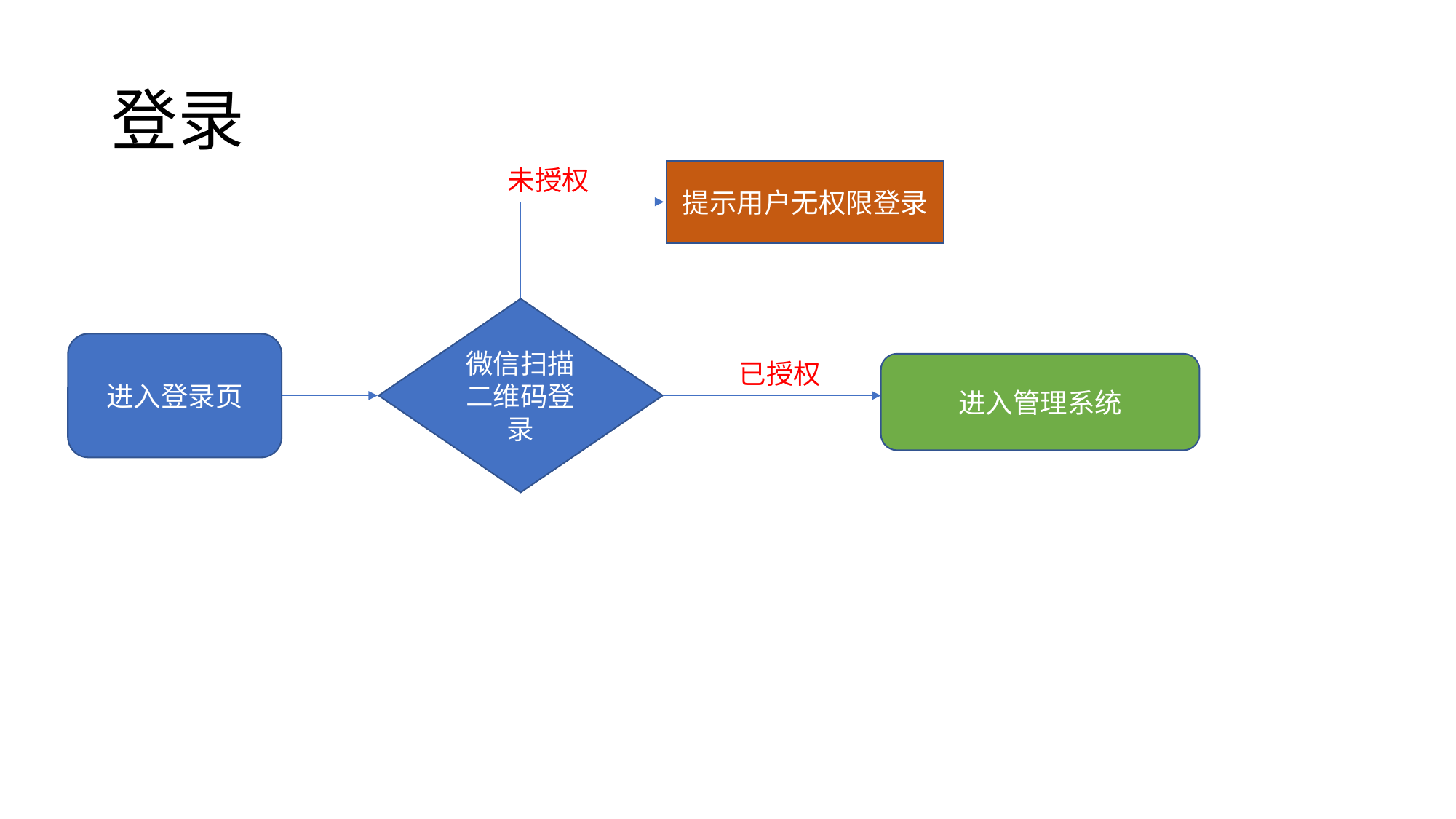

# 登录
未授权
提示用户无权限登录
微信扫描二维码登录
进入登录页
已授权
进入管理系统